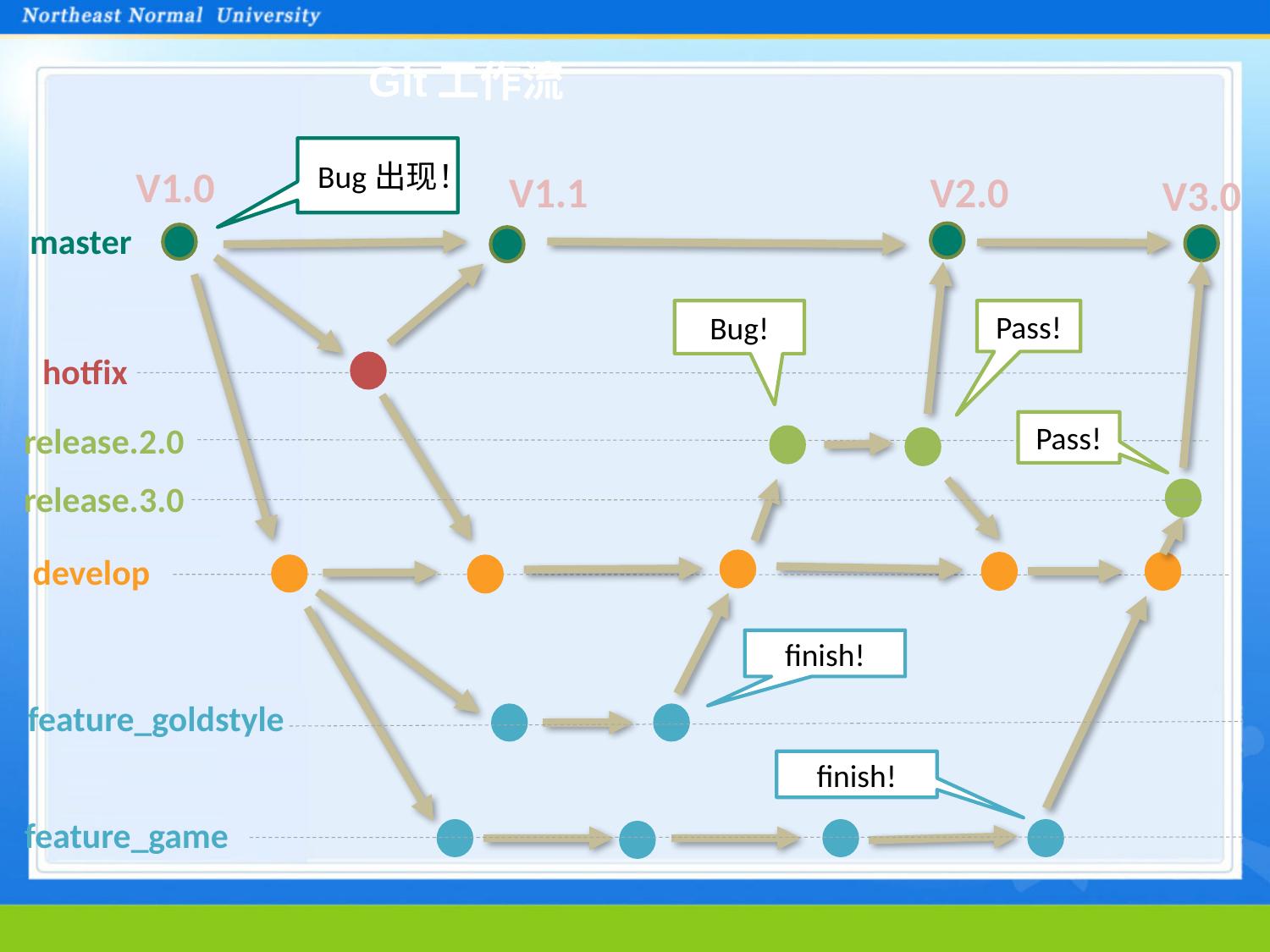

Git工作流
Bug出现！
V1.0
V2.0
V1.1
V3.0
master

Bug!
Pass!
hotfix

Pass!
release.2.0

release.3.0

develop

finish!
feature_goldstyle

finish!
feature_game